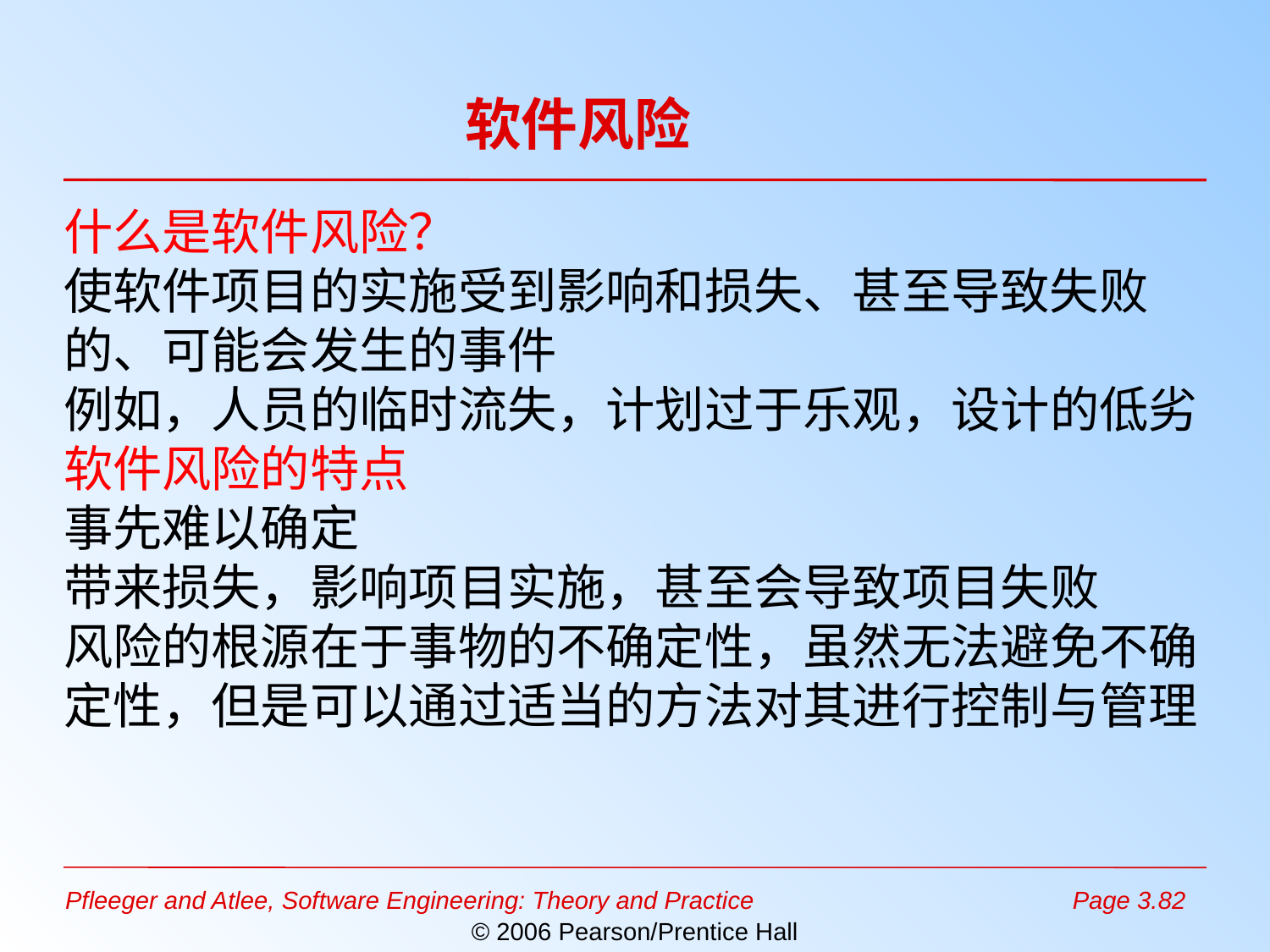

# 82
什么是软件风险？
使软件项目的实施受到影响和损失、甚至导致失败的、可能会发生的事件
例如，人员的临时流失，计划过于乐观，设计的低劣
软件风险的特点
事先难以确定
带来损失，影响项目实施，甚至会导致项目失败
风险的根源在于事物的不确定性，虽然无法避免不确定性，但是可以通过适当的方法对其进行控制与管理

软件风险